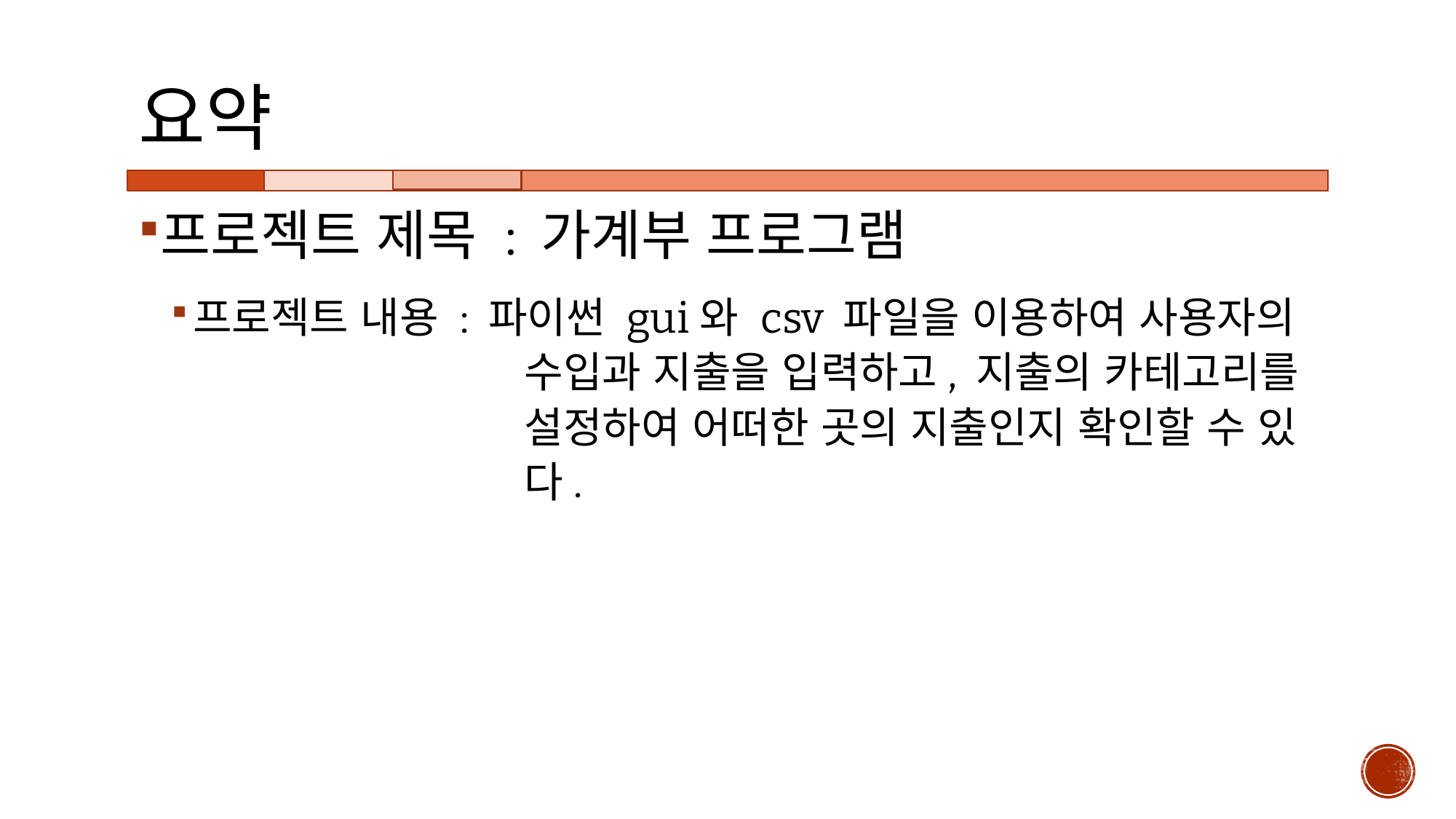

# 요약
프로젝트 제목 : 가계부 프로그램

프로젝트 내용 : 파이썬 gui와 csv 파일을 이용하여 사용자의
                             수입과 지출을 입력하고, 지출의 카테고리를
                             설정하여 어떠한 곳의 지출인지 확인할 수 있
                             다.